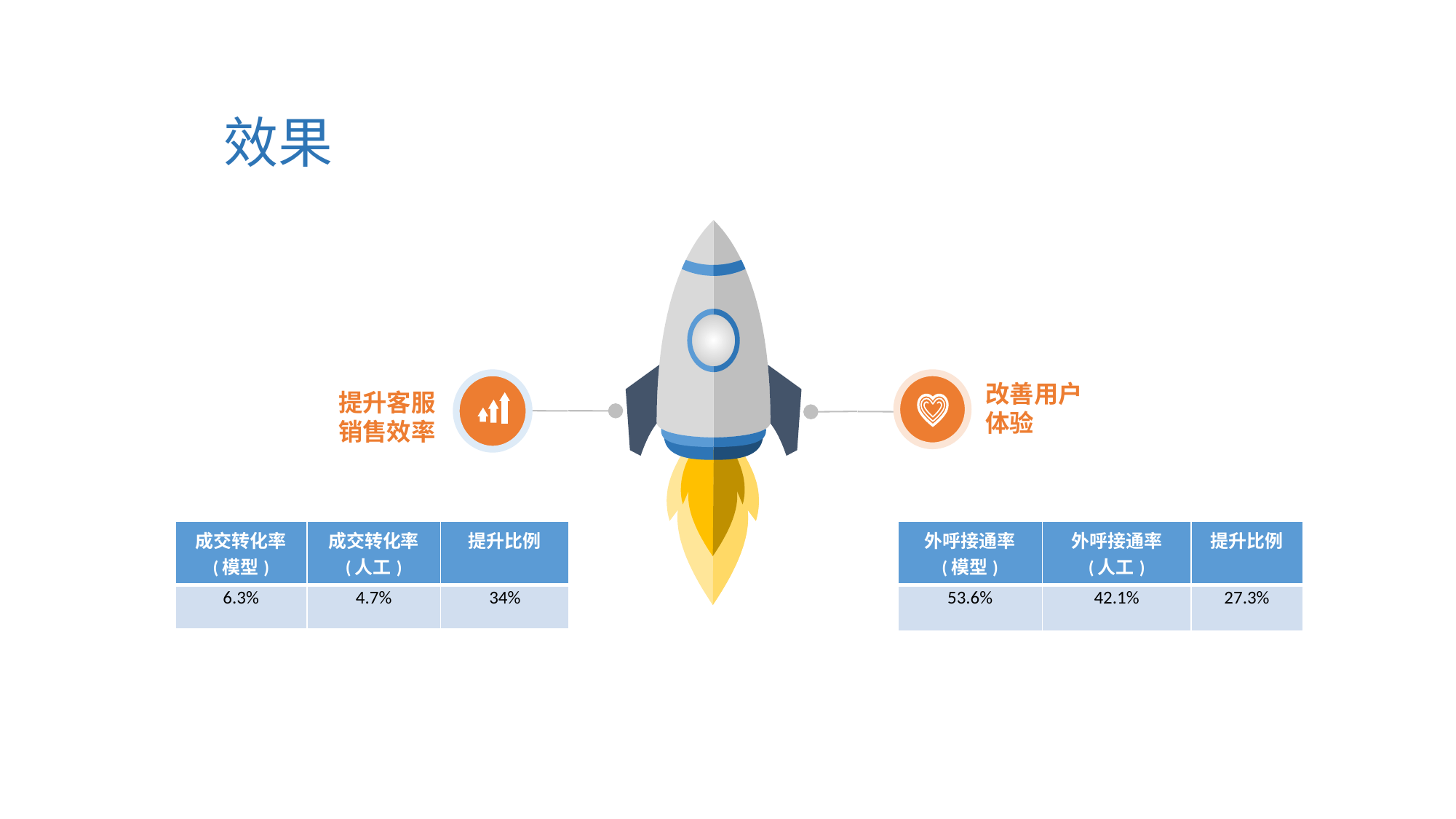

# 效果

改善用户体验
提升客服
销售效率

| 外呼接通率 (模型) | 外呼接通率 (人工) | 提升比例 |
| --- | --- | --- |
| 53.6% | 42.1% | 27.3% |
| 成交转化率 (模型) | 成交转化率 (人工) | 提升比例 |
| --- | --- | --- |
| 6.3% | 4.7% | 34% |